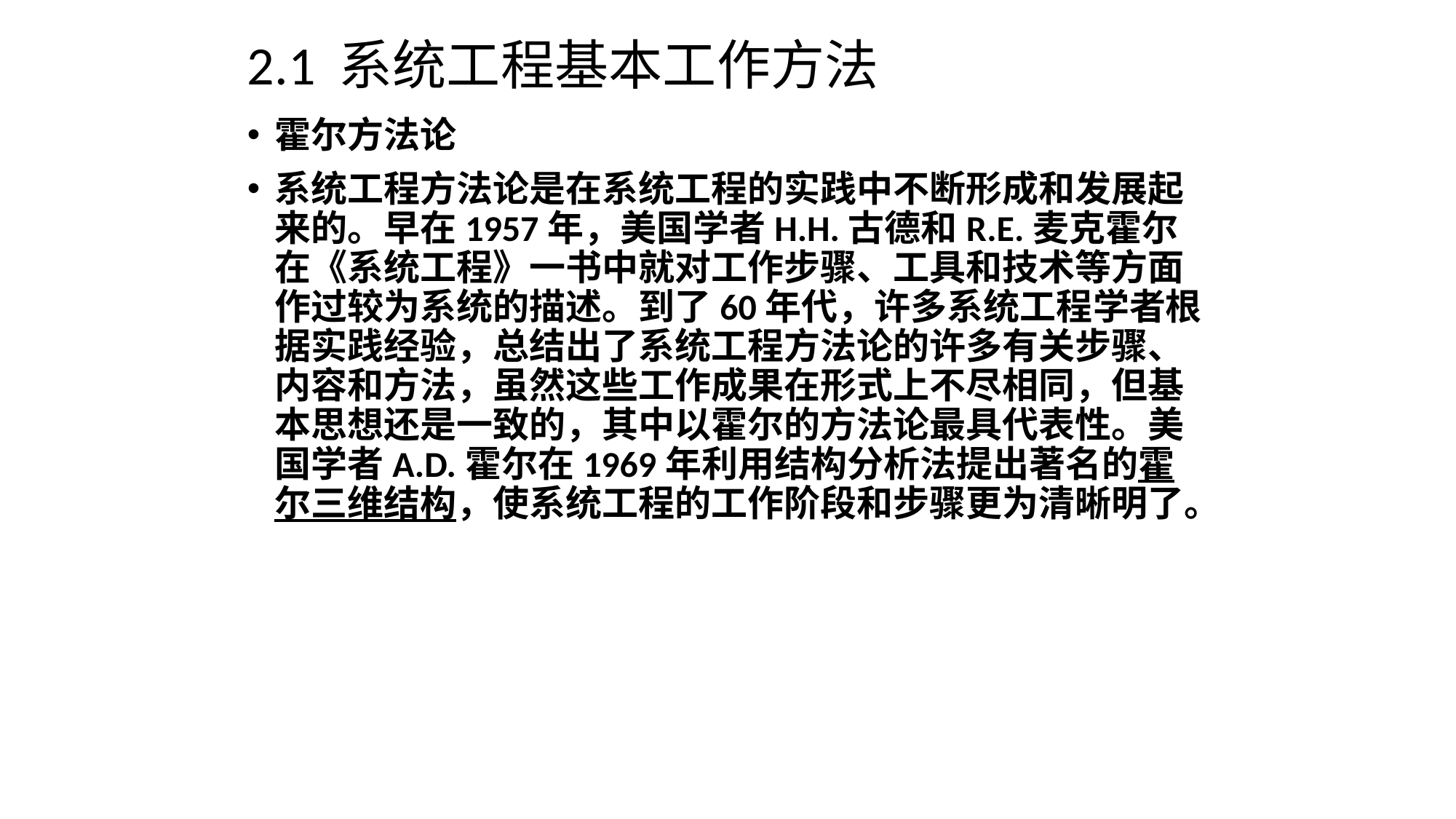

# 2.1 系统工程基本工作方法
霍尔方法论
系统工程方法论是在系统工程的实践中不断形成和发展起来的。早在1957年，美国学者H.H.古德和R.E.麦克霍尔在《系统工程》一书中就对工作步骤、工具和技术等方面作过较为系统的描述。到了60年代，许多系统工程学者根据实践经验，总结出了系统工程方法论的许多有关步骤、内容和方法，虽然这些工作成果在形式上不尽相同，但基本思想还是一致的，其中以霍尔的方法论最具代表性。美国学者A.D.霍尔在1969年利用结构分析法提出著名的霍尔三维结构，使系统工程的工作阶段和步骤更为清晰明了。